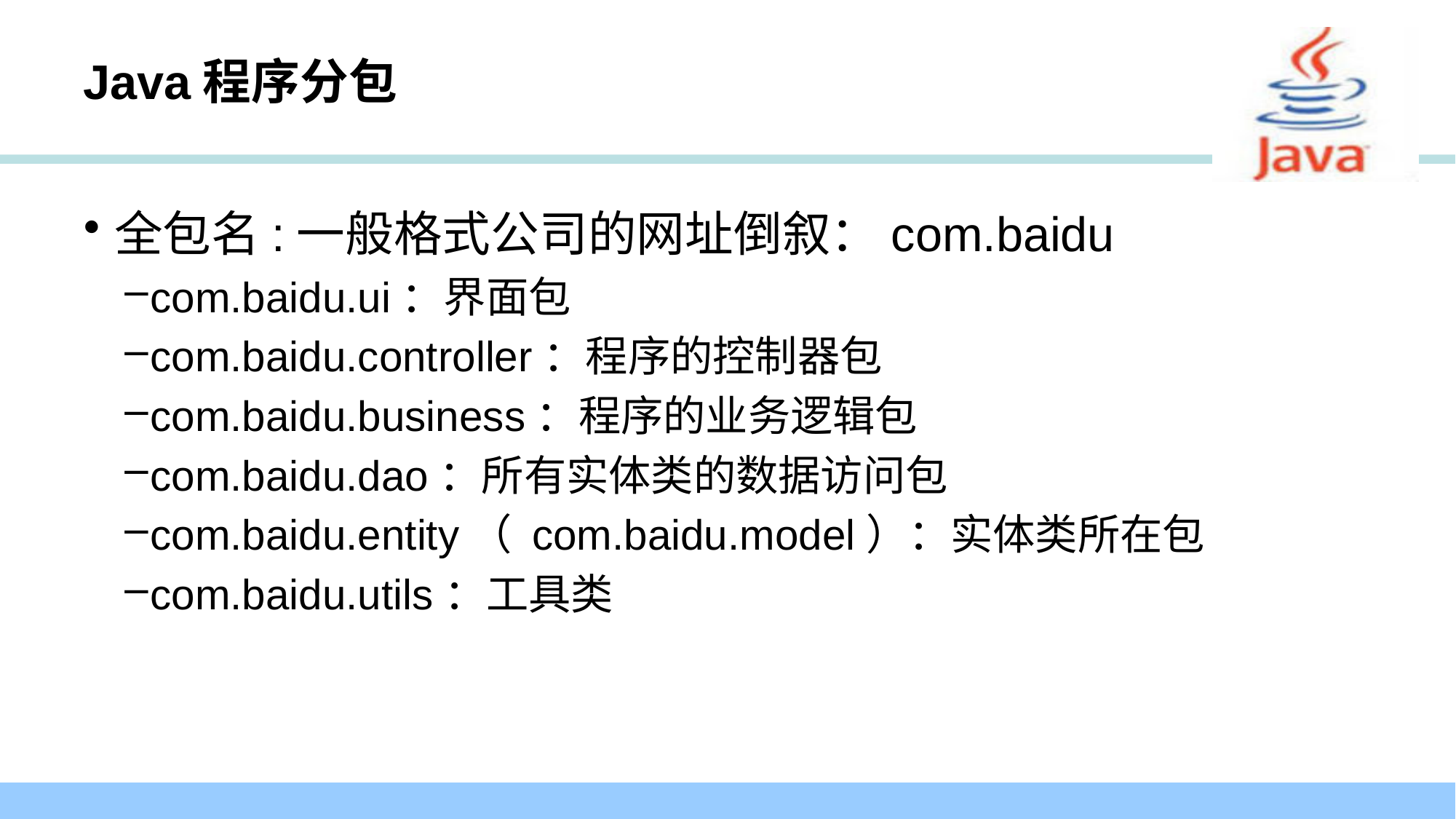

# Java程序分包
全包名:一般格式公司的网址倒叙：com.baidu
com.baidu.ui：界面包
com.baidu.controller：程序的控制器包
com.baidu.business：程序的业务逻辑包
com.baidu.dao：所有实体类的数据访问包
com.baidu.entity（ com.baidu.model）：实体类所在包
com.baidu.utils：工具类